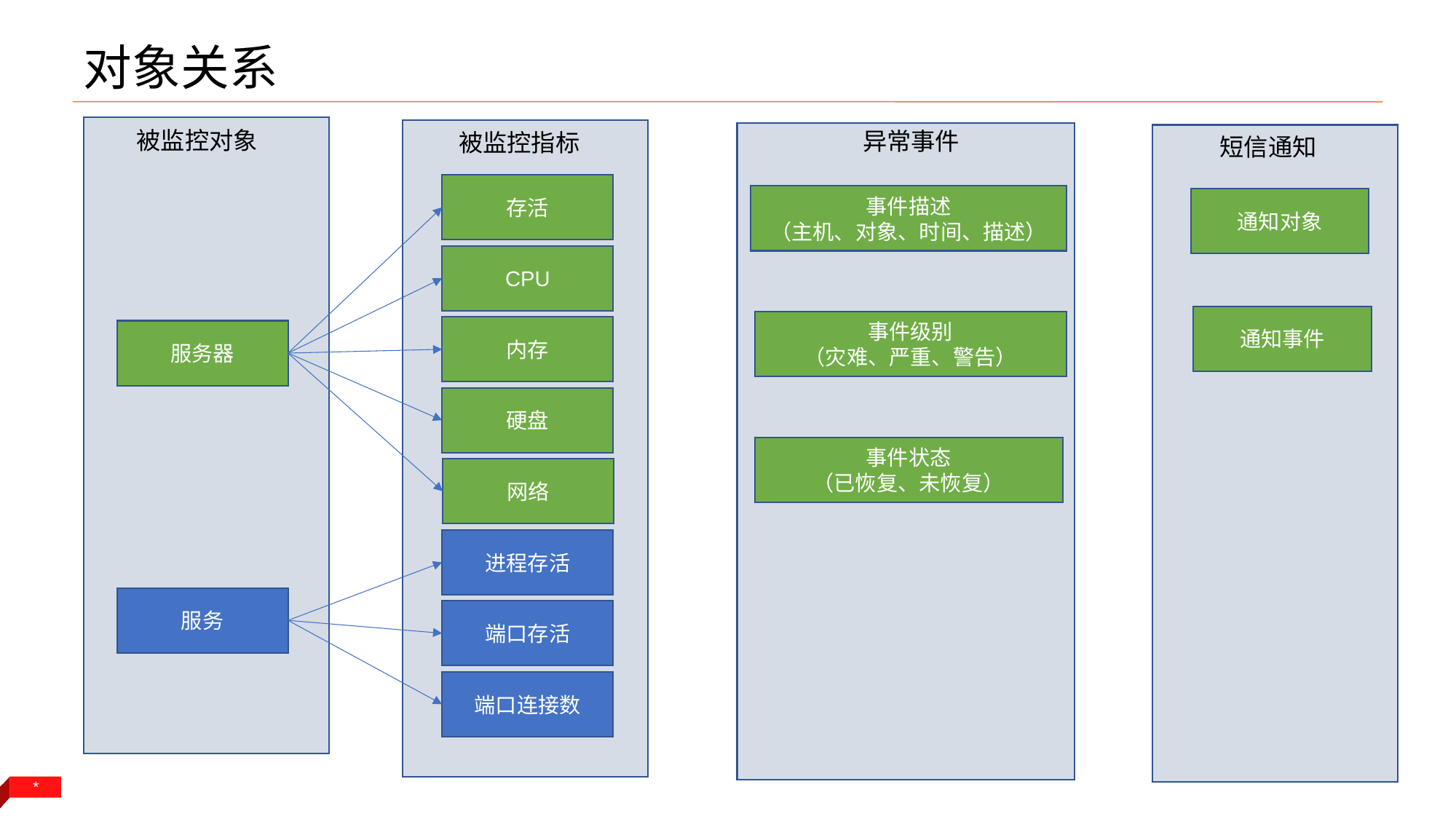

# 对象关系

被监控对象

异常事件
被监控指标

短信通知
存活
事件描述
（主机、对象、时间、描述）
通知对象
CPU
通知事件
事件级别
（灾难、严重、警告）
内存
服务器
硬盘
事件状态
（已恢复、未恢复）
网络
进程存活
服务
端口存活
端口连接数
*